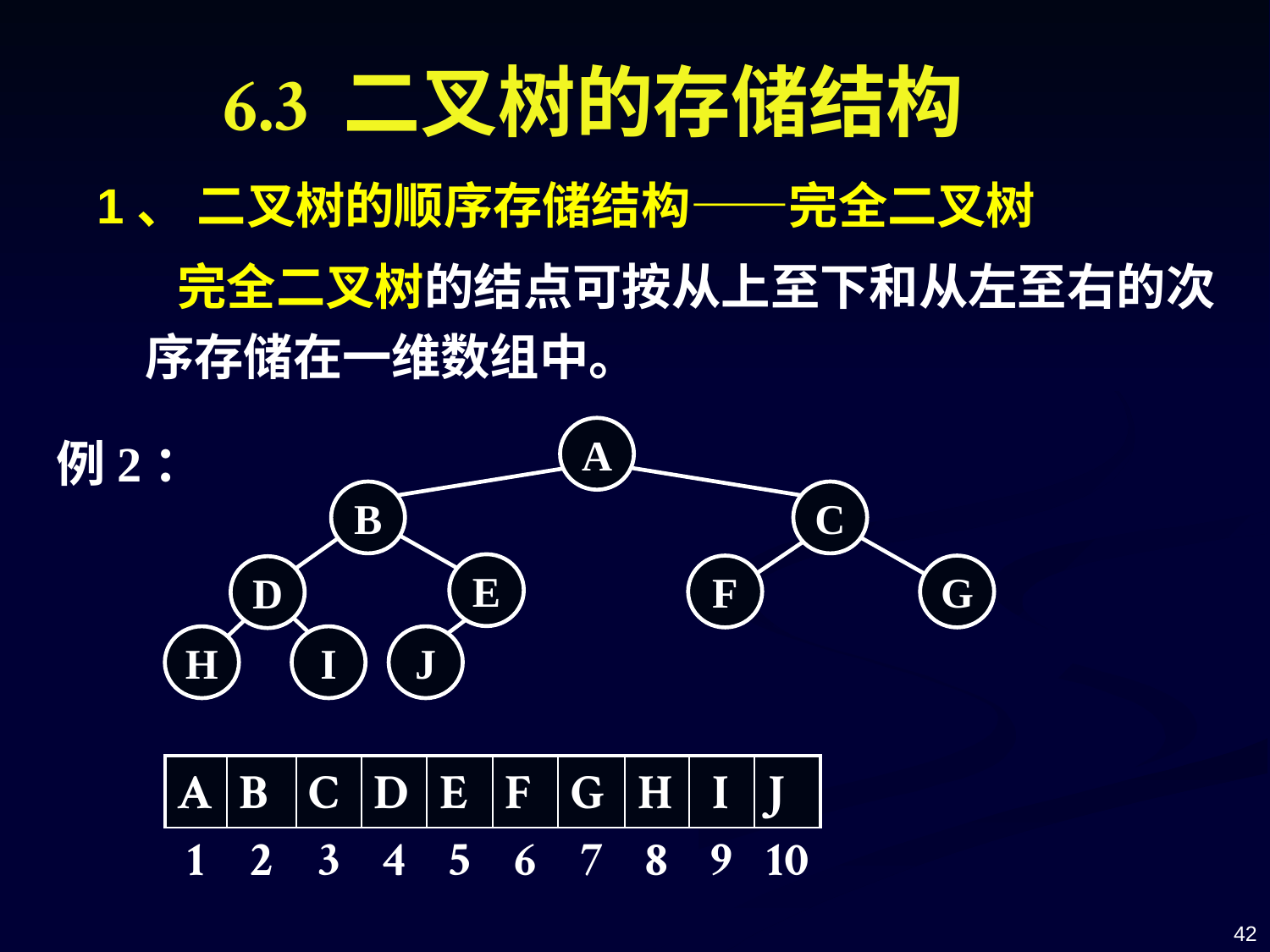

# 6.3 二叉树的存储结构
1、 二叉树的顺序存储结构——完全二叉树
      完全二叉树的结点可按从上至下和从左至右的次序存储在一维数组中。
A

B
C

E
F
G
D

H
I
J
例2：
| A | B | C | D | E | F | G | H | I | J |
| --- | --- | --- | --- | --- | --- | --- | --- | --- | --- |
| 1 | 2 | 3 | 4 | 5 | 6 | 7 | 8 | 9 | 10 |
42